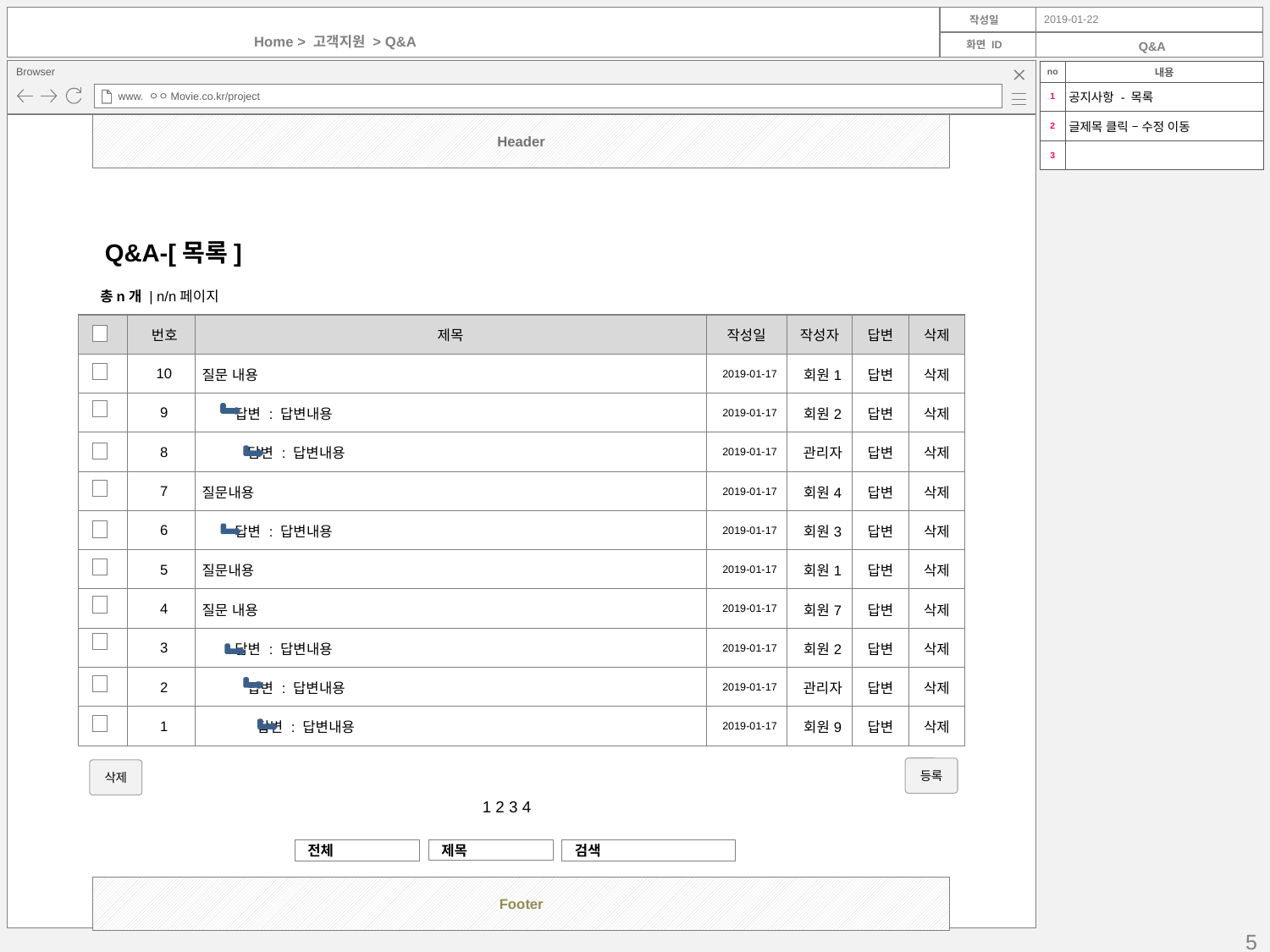

2019-01-22
Home > 고객지원 > Q&A
Q&A
| no | 내용 |
| --- | --- |
| 1 | 공지사항 - 목록 |
| 2 | 글제목 클릭 – 수정 이동 |
| 3 |  |
Header
Q&A-[목록]
총n개 | n/n페이지
|  | 번호 | 제목 | 작성일 | 작성자 | 답변 | 삭제 |
| --- | --- | --- | --- | --- | --- | --- |
|  | 10 | 질문 내용 | 2019-01-17 | 회원1 | 답변 | 삭제 |
|  | 9 | 답변 : 답변내용 | 2019-01-17 | 회원2 | 답변 | 삭제 |
|  | 8 | 답변 : 답변내용 | 2019-01-17 | 관리자 | 답변 | 삭제 |
|  | 7 | 질문내용 | 2019-01-17 | 회원4 | 답변 | 삭제 |
|  | 6 | 답변 : 답변내용 | 2019-01-17 | 회원3 | 답변 | 삭제 |
|  | 5 | 질문내용 | 2019-01-17 | 회원1 | 답변 | 삭제 |
|  | 4 | 질문 내용 | 2019-01-17 | 회원7 | 답변 | 삭제 |
|  | 3 | 답변 : 답변내용 | 2019-01-17 | 회원2 | 답변 | 삭제 |
|  | 2 | 답변 : 답변내용 | 2019-01-17 | 관리자 | 답변 | 삭제 |
|  | 1 | 답변 : 답변내용 | 2019-01-17 | 회원9 | 답변 | 삭제 |

등록
삭제
1 2 3 4
제목
전체
검색
Footer
5